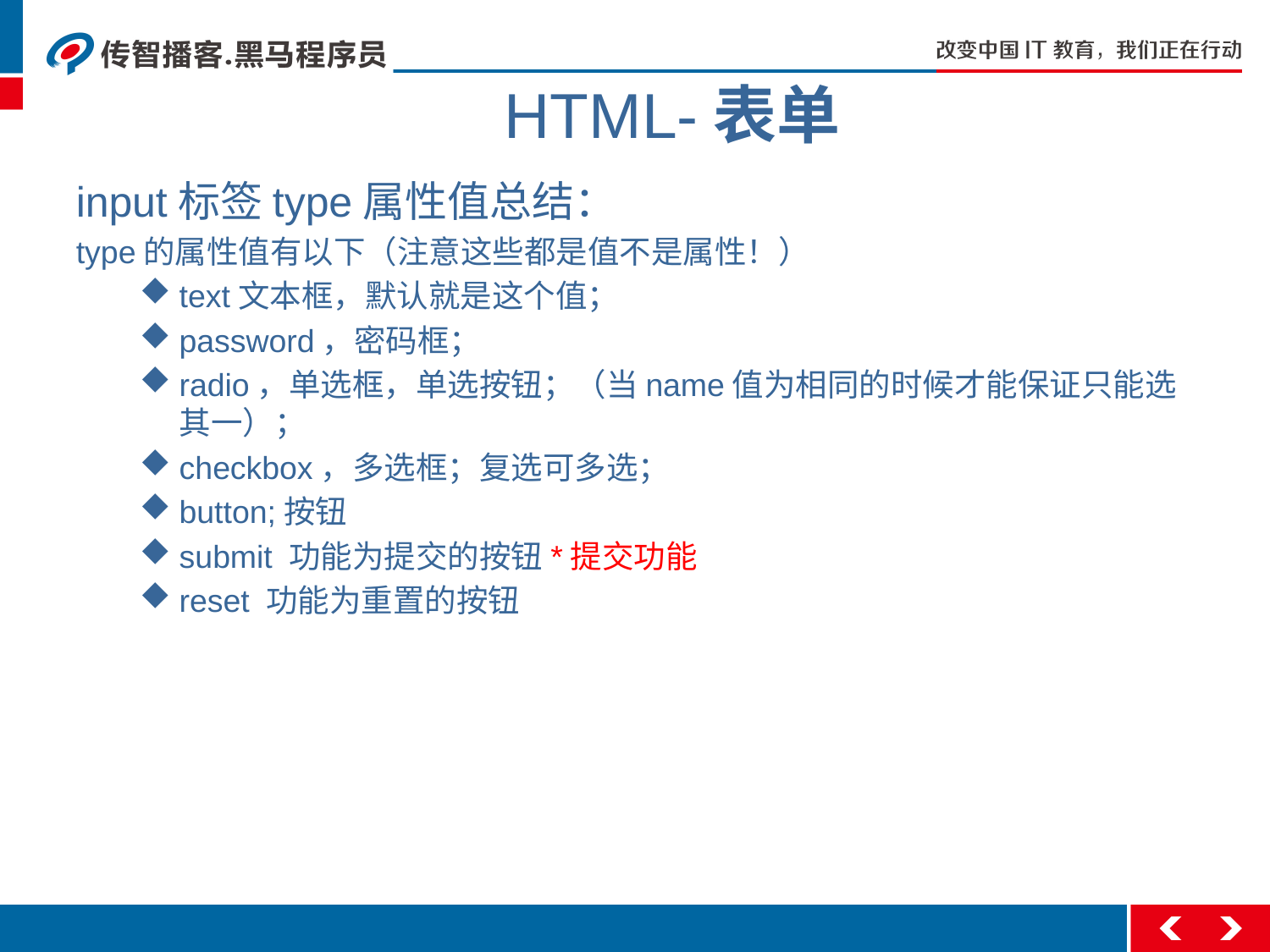

HTML-表单
input标签type属性值总结：
type的属性值有以下（注意这些都是值不是属性！）
text文本框，默认就是这个值；
password，密码框；
radio，单选框，单选按钮；（当name值为相同的时候才能保证只能选其一）；
checkbox，多选框；复选可多选；
button;按钮
submit 功能为提交的按钮*提交功能
reset 功能为重置的按钮